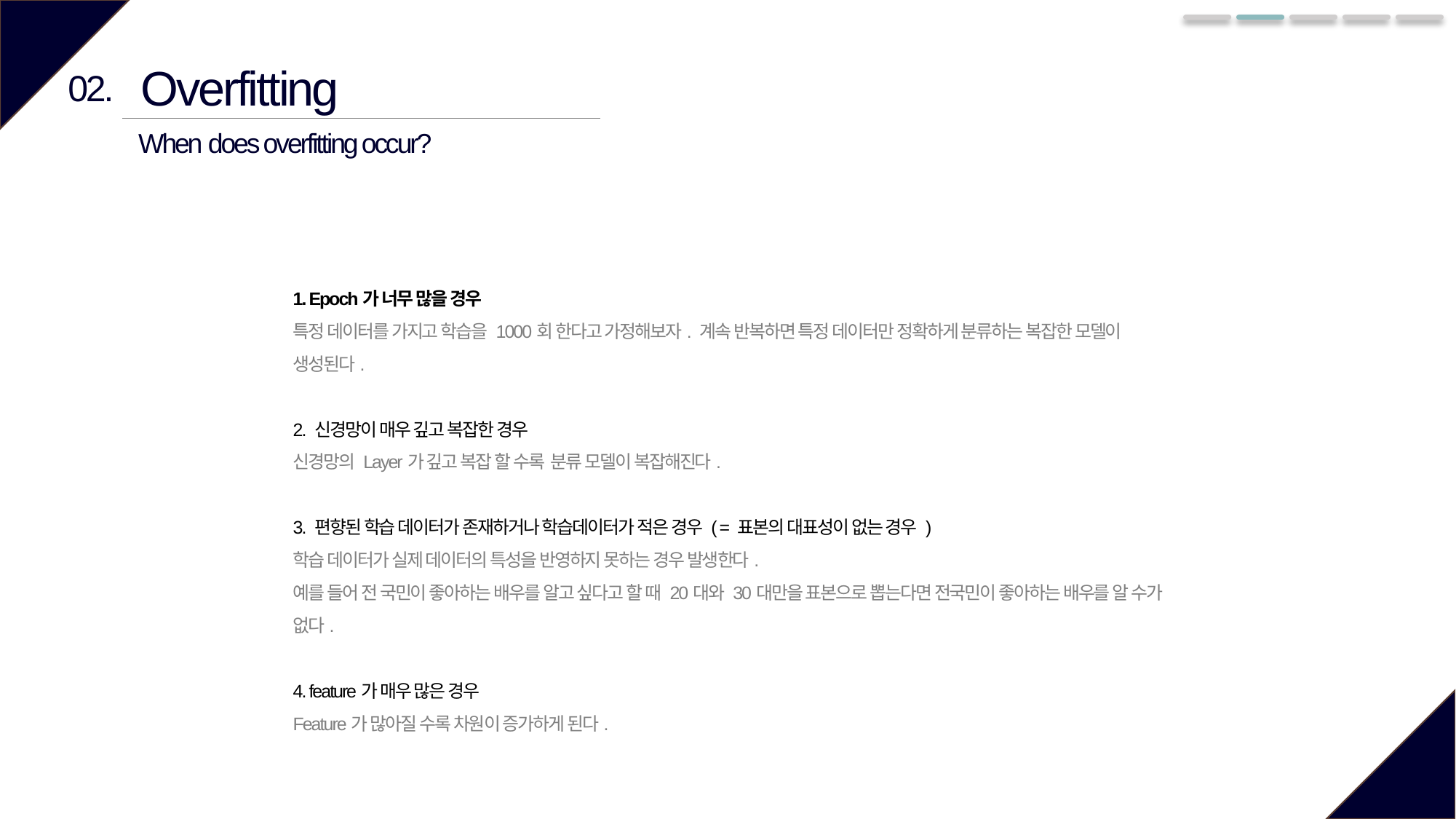

Overfitting
02.
When does overfitting occur?
1. Epoch가 너무 많을 경우
특정 데이터를 가지고 학습을 1000회 한다고 가정해보자. 계속 반복하면 특정 데이터만 정확하게 분류하는 복잡한 모델이 생성된다.

2. 신경망이 매우 깊고 복잡한 경우
신경망의 Layer가 깊고 복잡 할 수록  분류 모델이 복잡해진다.

3. 편향된 학습 데이터가 존재하거나 학습데이터가 적은 경우 ( = 표본의 대표성이 없는 경우 )
학습 데이터가 실제 데이터의 특성을 반영하지 못하는 경우 발생한다.
예를 들어 전 국민이 좋아하는 배우를 알고 싶다고 할 때 20대와 30대만을 표본으로 뽑는다면 전국민이 좋아하는 배우를 알 수가 없다.

4. feature가 매우 많은 경우
Feature가 많아질 수록 차원이 증가하게 된다.